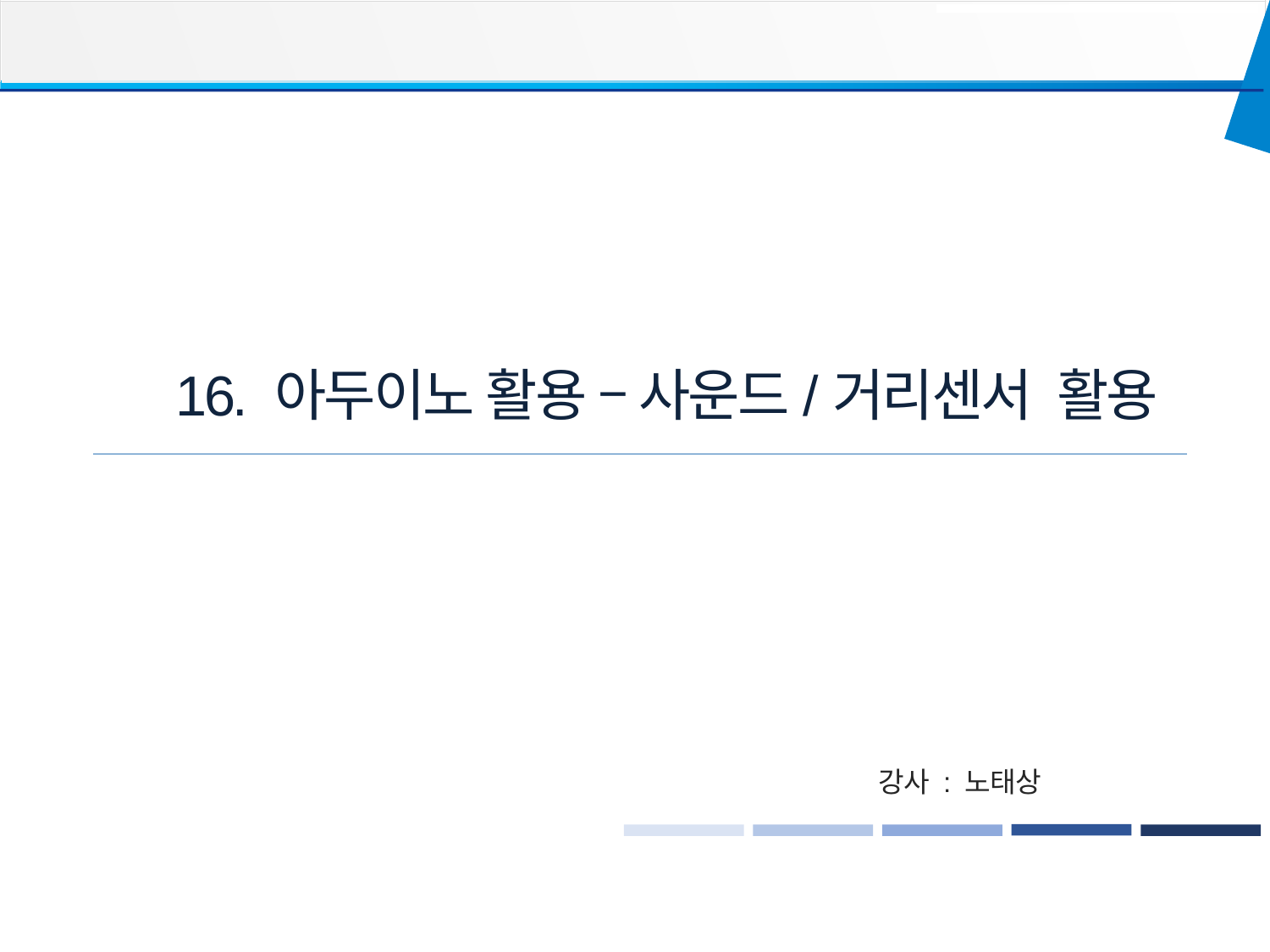

16. 아두이노 활용 – 사운드/거리센서  활용

강사 : 노태상